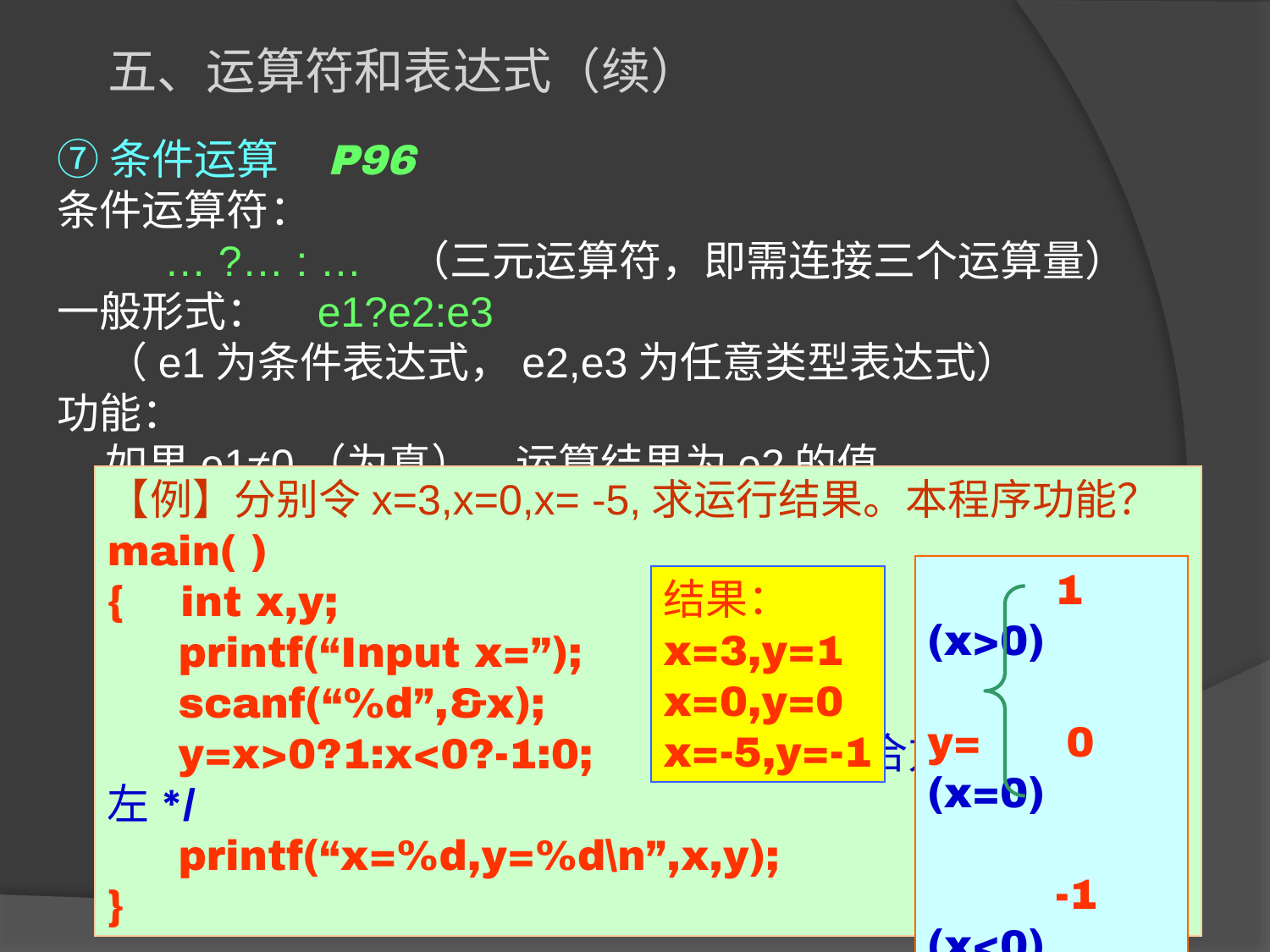

五、运算符和表达式（续）
⑦条件运算    P96
条件运算符：
         … ?… : …   （三元运算符，即需连接三个运算量）
一般形式：    e1?e2:e3
    （e1为条件表达式，e2,e3为任意类型表达式）
功能：
    如果e1≠0（为真），运算结果为e2的值。
    如果e1=0（为假），则取e3的值。

【例】分别令x=3,x=0,x= -5,求运行结果。本程序功能？
main( )
{    int x,y;
     printf(“Input x=”);
     scanf(“%d”,&x);
     y=x>0?1:x<0?-1:0;             /*结合方向：由右向左*/
     printf(“x=%d,y=%d\n”,x,y);
}
         1 (x>0)

y=      0 (x=0)

         -1 (x<0)

结果：
x=3,y=1
x=0,y=0
x=-5,y=-1